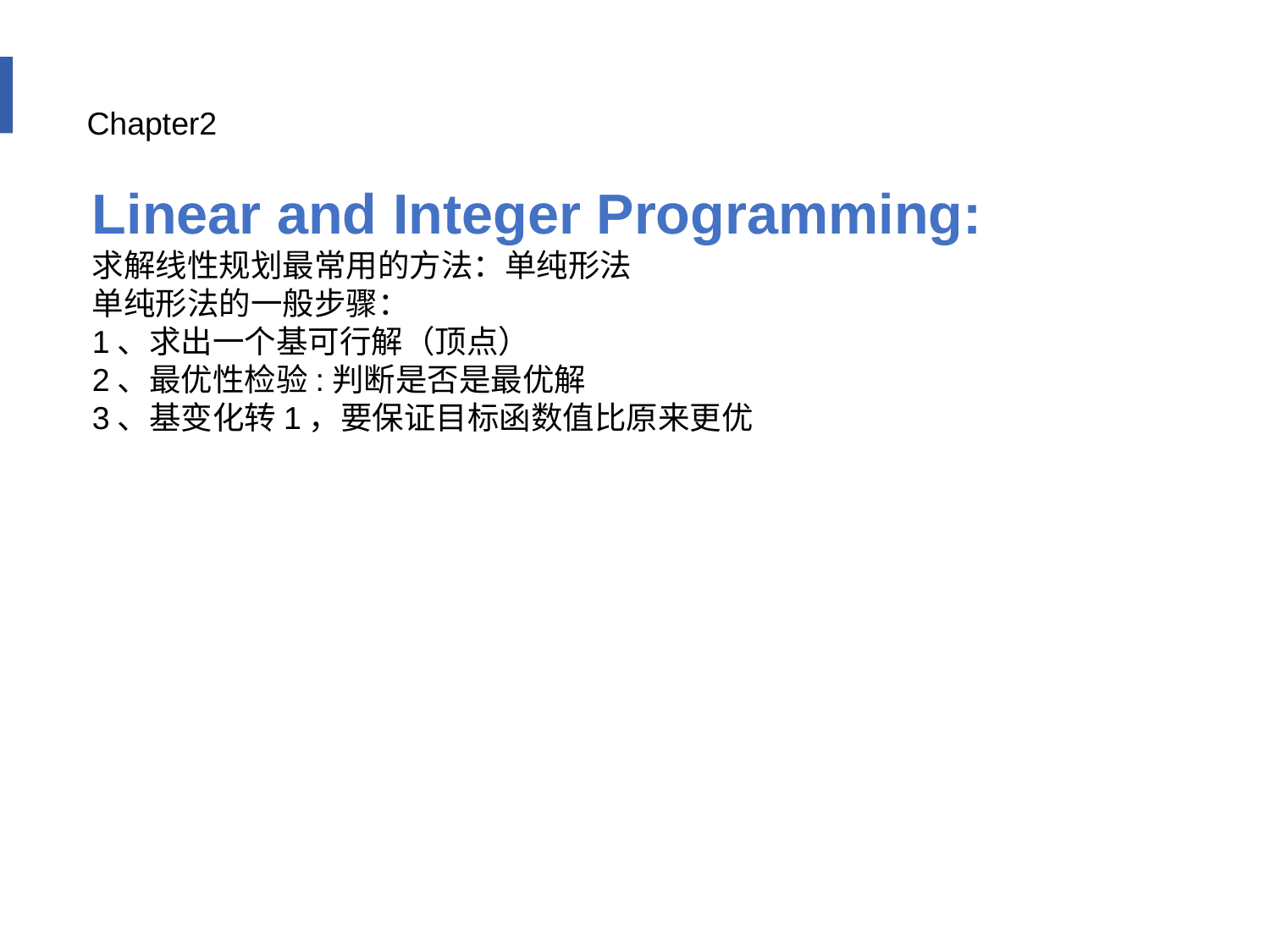

Chapter2
Linear and Integer Programming:
求解线性规划最常用的方法：单纯形法
单纯形法的一般步骤：
1、求出一个基可行解（顶点）
2、最优性检验:判断是否是最优解
3、基变化转1，要保证目标函数值比原来更优